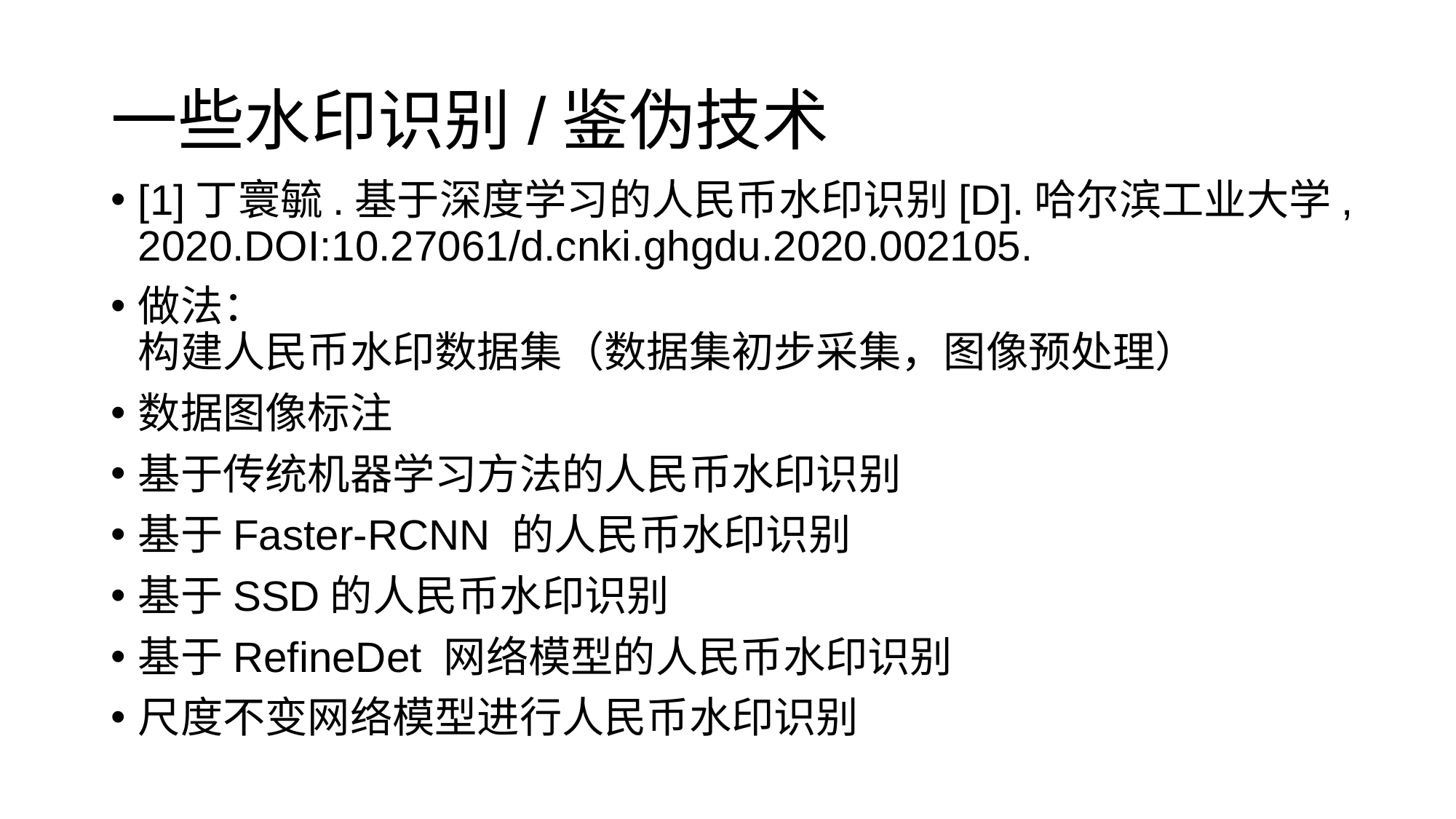

# 一些水印识别/鉴伪技术
[1]丁寰毓.基于深度学习的人民币水印识别[D].哈尔滨工业大学,2020.DOI:10.27061/d.cnki.ghgdu.2020.002105.
做法：
构建人民币水印数据集（数据集初步采集，图像预处理）
数据图像标注
基于传统机器学习方法的人民币水印识别
基于Faster-RCNN 的人民币水印识别
基于SSD的人民币水印识别
基于RefineDet 网络模型的人民币水印识别
尺度不变网络模型进行人民币水印识别